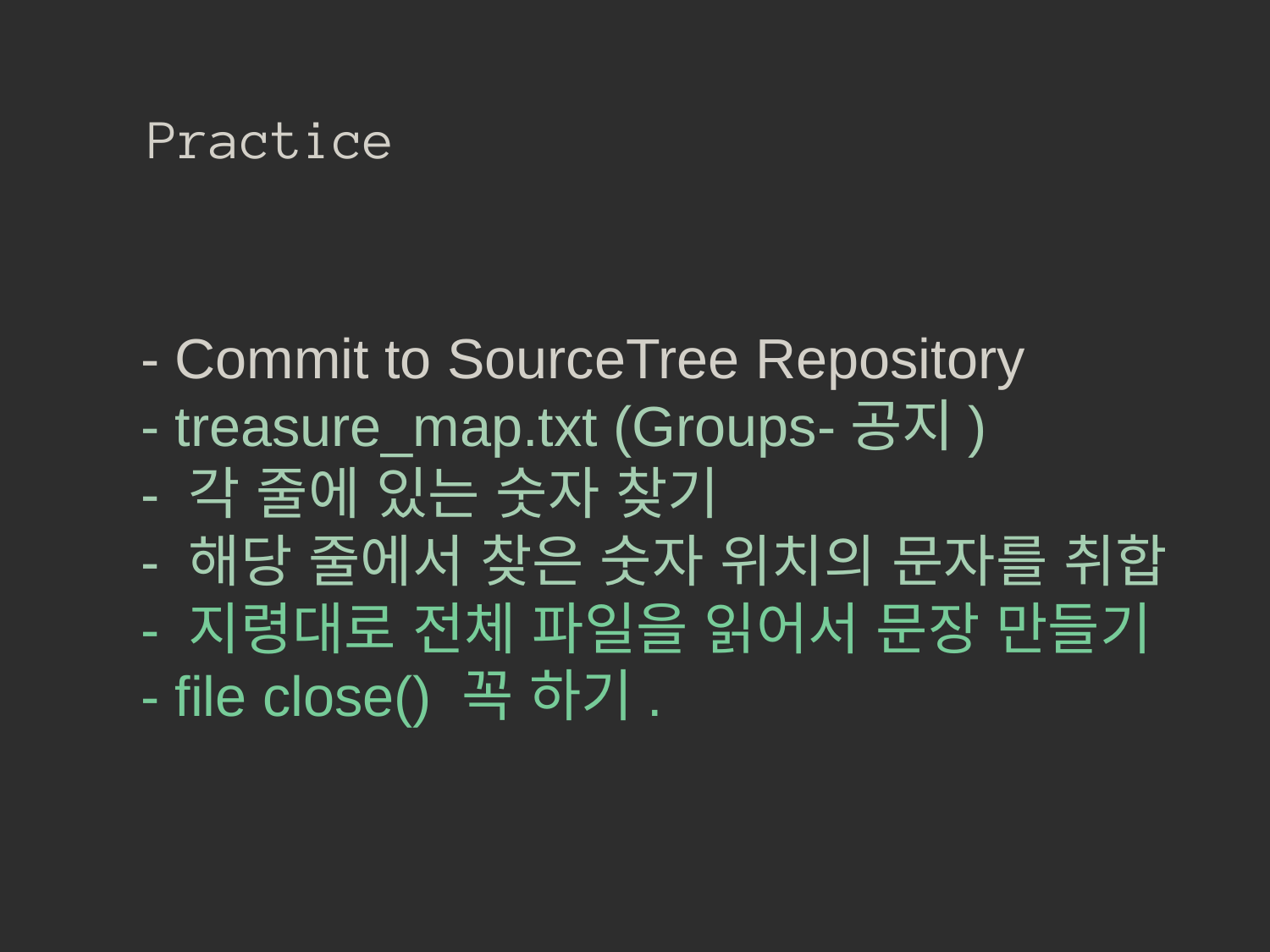

Practice
- Commit to SourceTree Repository
- treasure_map.txt (Groups-공지)
- 각 줄에 있는 숫자 찾기
- 해당 줄에서 찾은 숫자 위치의 문자를 취합
- 지령대로 전체 파일을 읽어서 문장 만들기
- file close() 꼭 하기.